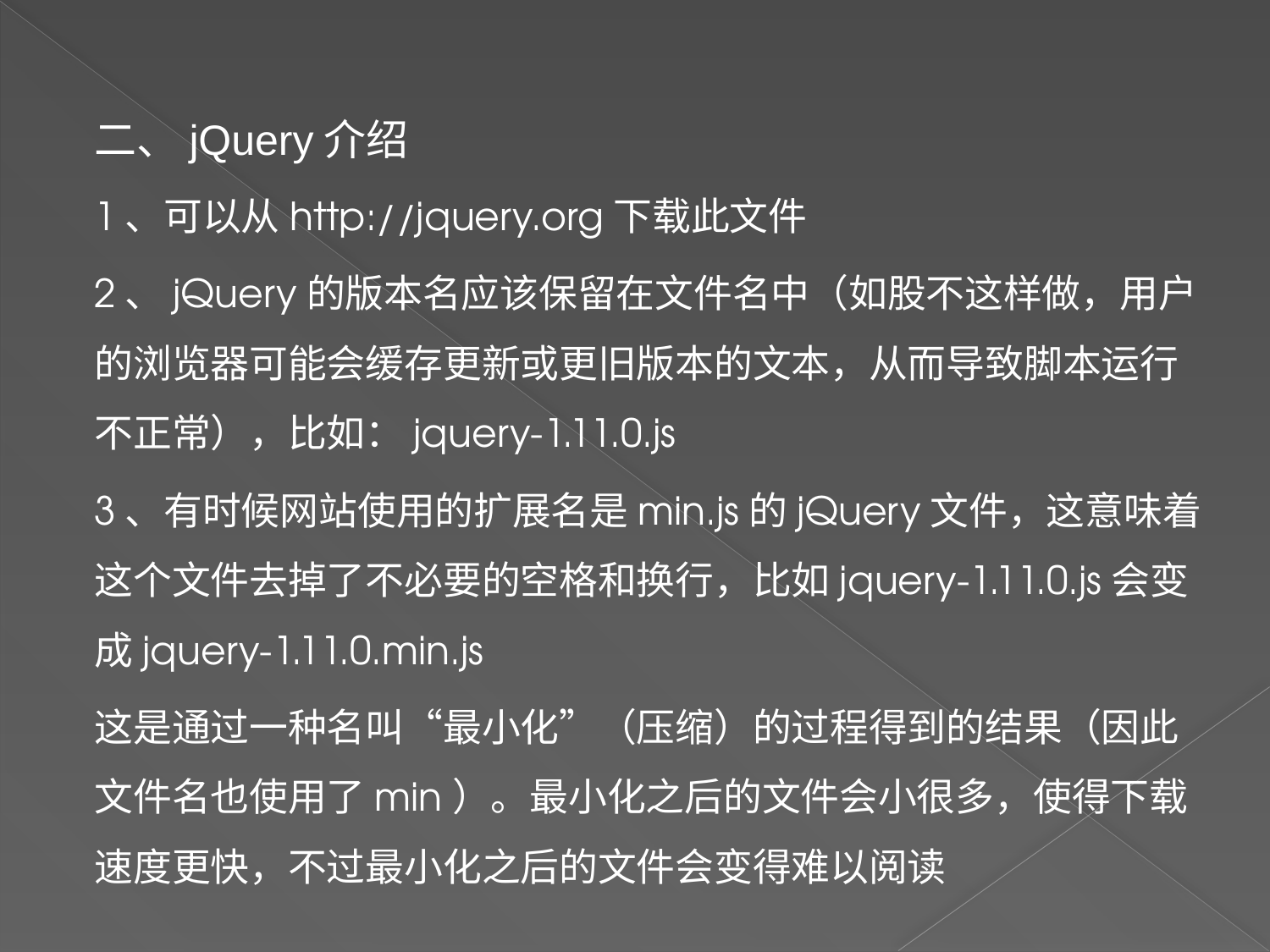

二、jQuery介绍
1、可以从http://jquery.org下载此文件
2、jQuery的版本名应该保留在文件名中（如股不这样做，用户的浏览器可能会缓存更新或更旧版本的文本，从而导致脚本运行不正常），比如：jquery-1.11.0.js
3、有时候网站使用的扩展名是min.js的jQuery文件，这意味着这个文件去掉了不必要的空格和换行，比如jquery-1.11.0.js会变成jquery-1.11.0.min.js
这是通过一种名叫“最小化”（压缩）的过程得到的结果（因此文件名也使用了min）。最小化之后的文件会小很多，使得下载速度更快，不过最小化之后的文件会变得难以阅读